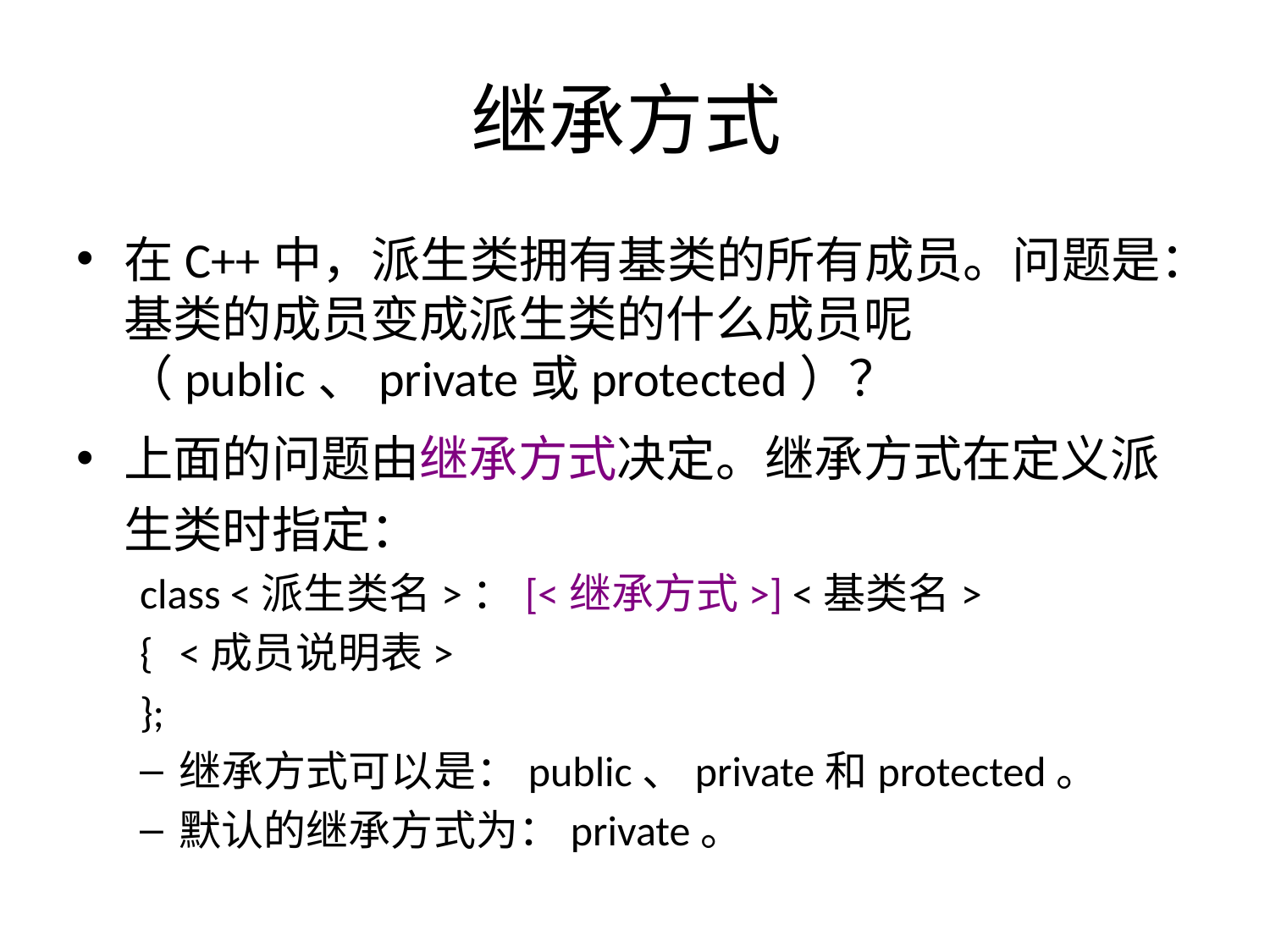

# 继承方式
在C++中，派生类拥有基类的所有成员。问题是：基类的成员变成派生类的什么成员呢（public、private或protected）？
上面的问题由继承方式决定。继承方式在定义派生类时指定：
class <派生类名>：[<继承方式>] <基类名>
{	<成员说明表>
};
继承方式可以是：public、private和protected。
默认的继承方式为：private。